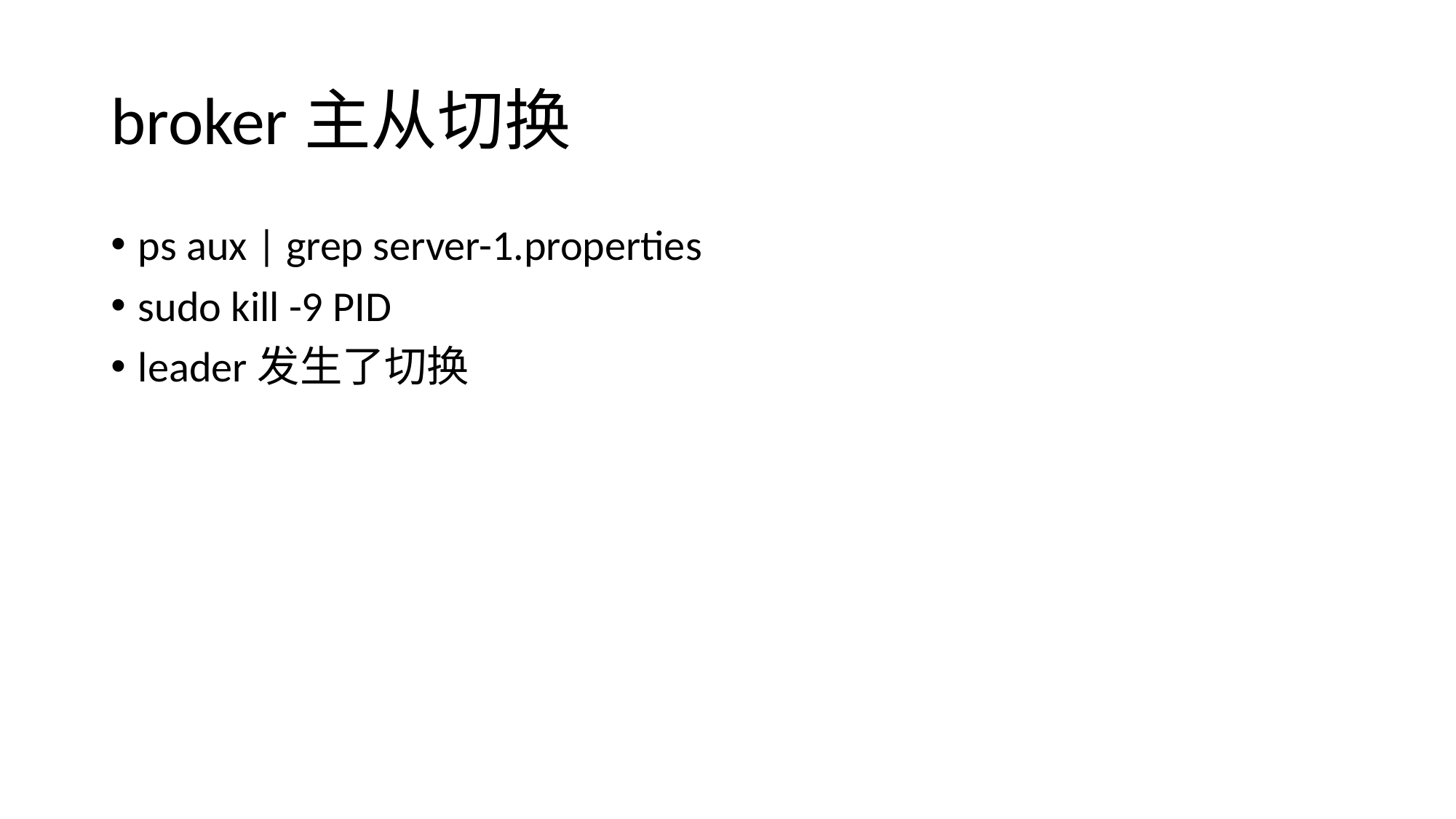

# broker主从切换
ps aux | grep server-1.properties
sudo kill -9 PID
leader发生了切换